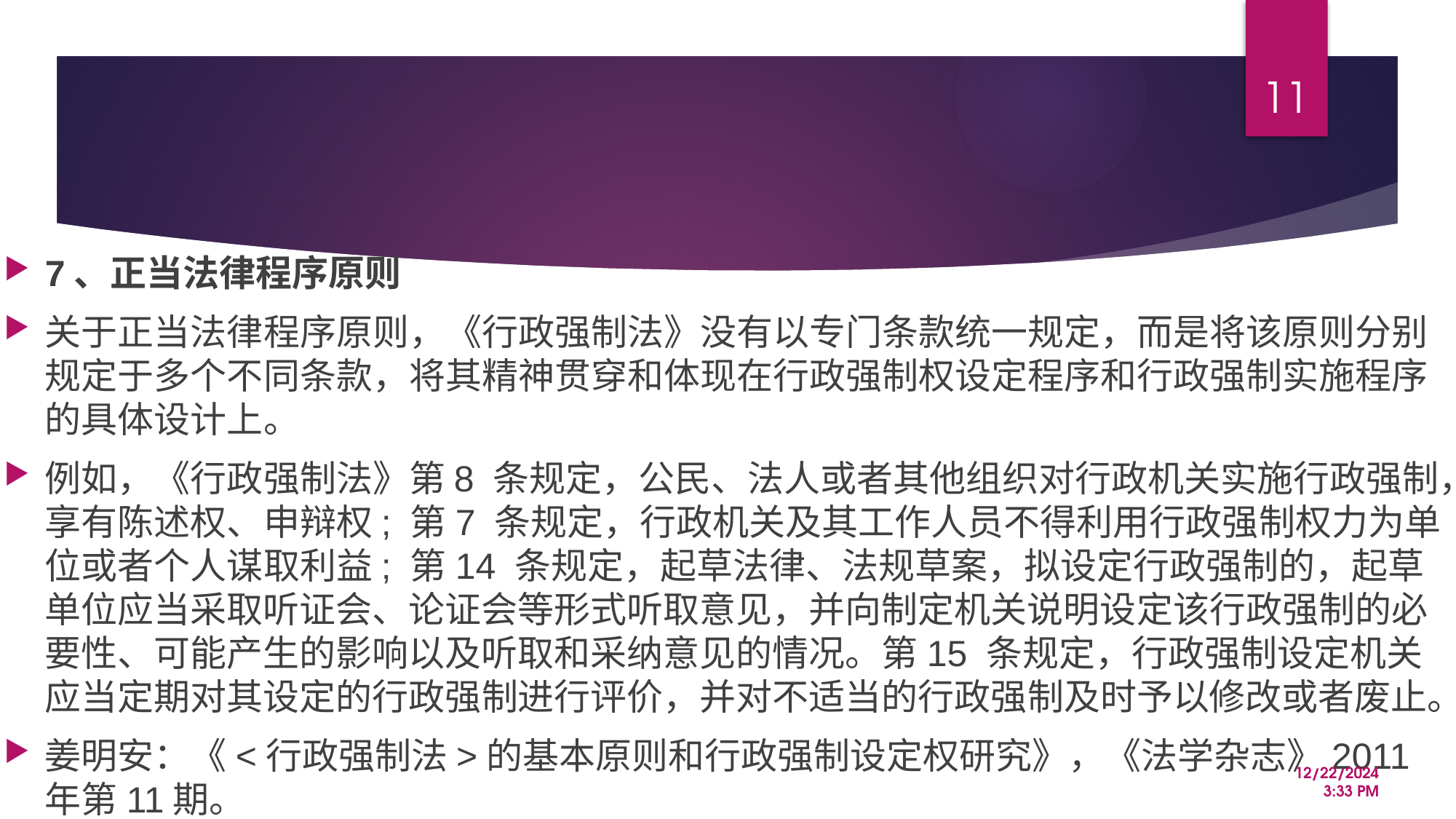

11
#
7、正当法律程序原则
关于正当法律程序原则，《行政强制法》没有以专门条款统一规定，而是将该原则分别规定于多个不同条款，将其精神贯穿和体现在行政强制权设定程序和行政强制实施程序的具体设计上。
例如，《行政强制法》第8 条规定，公民、法人或者其他组织对行政机关实施行政强制，享有陈述权、申辩权; 第7 条规定，行政机关及其工作人员不得利用行政强制权力为单位或者个人谋取利益; 第14 条规定，起草法律、法规草案，拟设定行政强制的，起草单位应当采取听证会、论证会等形式听取意见，并向制定机关说明设定该行政强制的必要性、可能产生的影响以及听取和采纳意见的情况。第15 条规定，行政强制设定机关应当定期对其设定的行政强制进行评价，并对不适当的行政强制及时予以修改或者废止。
姜明安：《<行政强制法>的基本原则和行政强制设定权研究》，《法学杂志》2011年第11期。

12/22/2024 3:33 PM